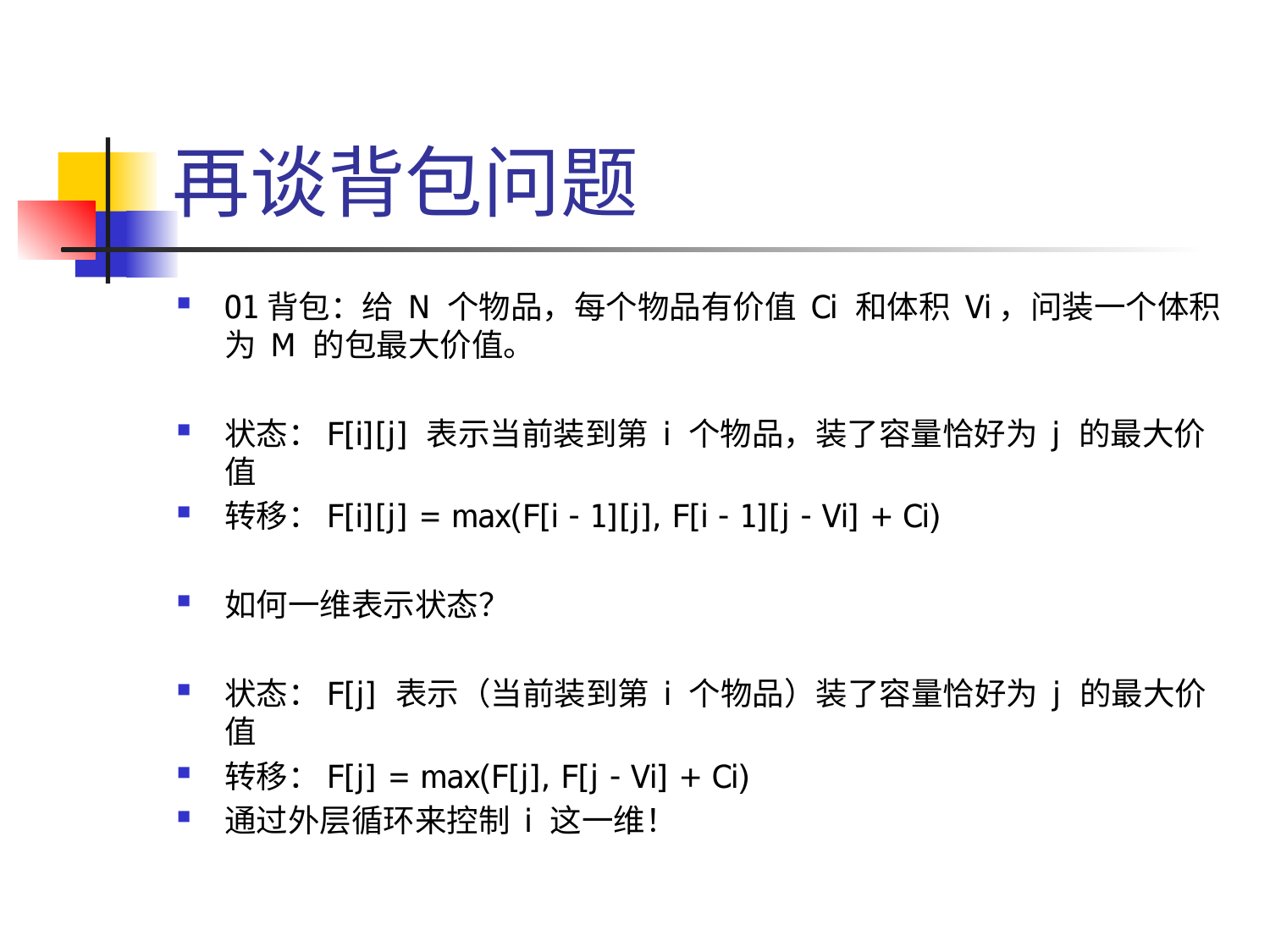

# 再谈背包问题
01背包：给 N 个物品，每个物品有价值 Ci 和体积 Vi，问装一个体积为 M 的包最大价值。

状态：F[i][j] 表示当前装到第 i 个物品，装了容量恰好为 j 的最大价值
转移：F[i][j] = max(F[i - 1][j], F[i - 1][j - Vi] + Ci)

如何一维表示状态？

状态：F[j] 表示（当前装到第 i 个物品）装了容量恰好为 j 的最大价值
转移：F[j] = max(F[j], F[j - Vi] + Ci)
通过外层循环来控制 i 这一维！